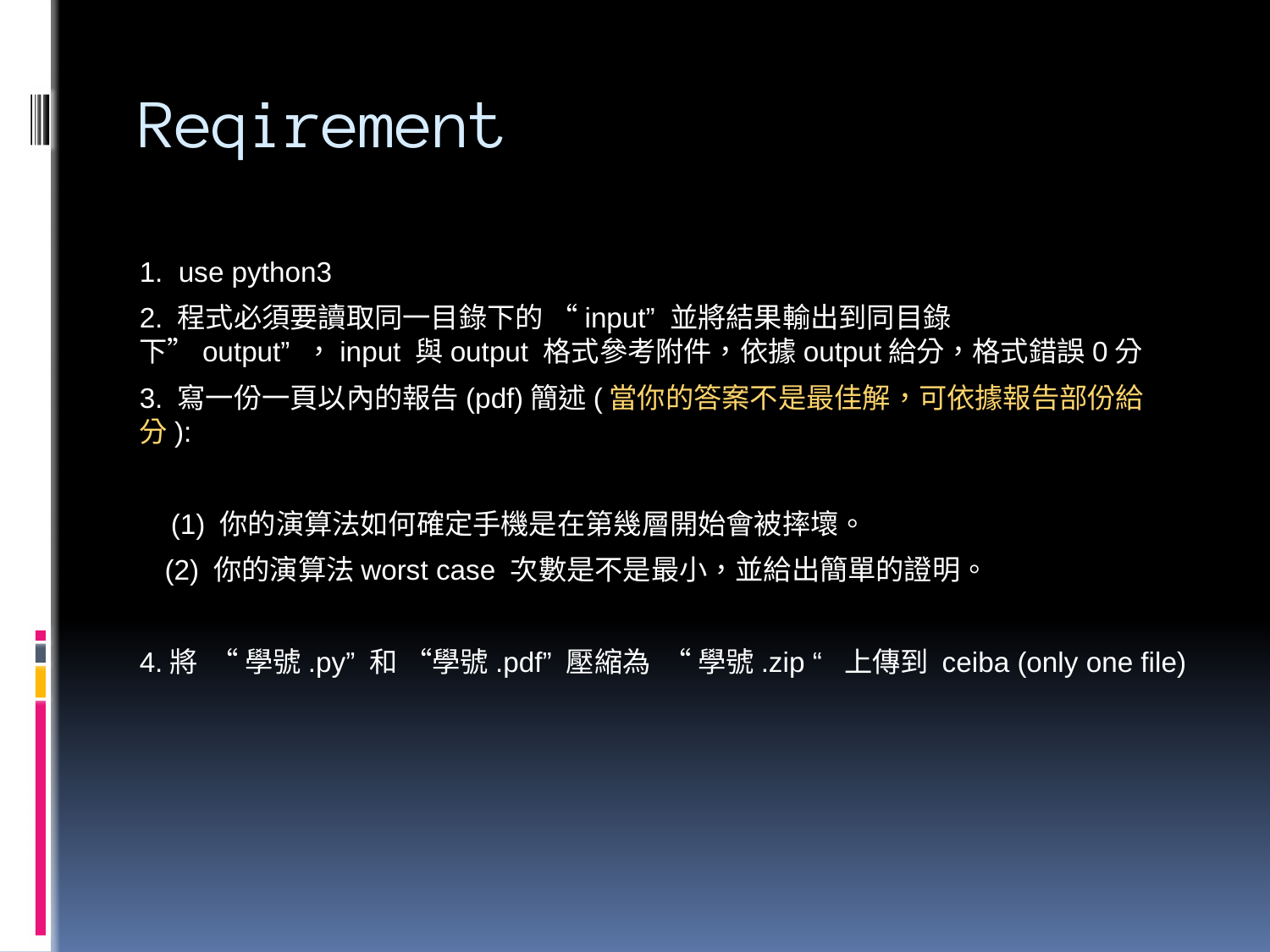

# Reqirement
1.  use python3
2. 程式必須要讀取同一目錄下的 “input” 並將結果輸出到同目錄下”output” ，input 與output 格式參考附件，依據output給分，格式錯誤0分
3. 寫一份一頁以內的報告(pdf)簡述(當你的答案不是最佳解，可依據報告部份給分):

    (1) 你的演算法如何確定手機是在第幾層開始會被摔壞。
  (2) 你的演算法worst case 次數是不是最小，並給出簡單的證明。

4.將  “ 學號.py” 和 “學號.pdf” 壓縮為  “ 學號.zip “  上傳到 ceiba (only one file)